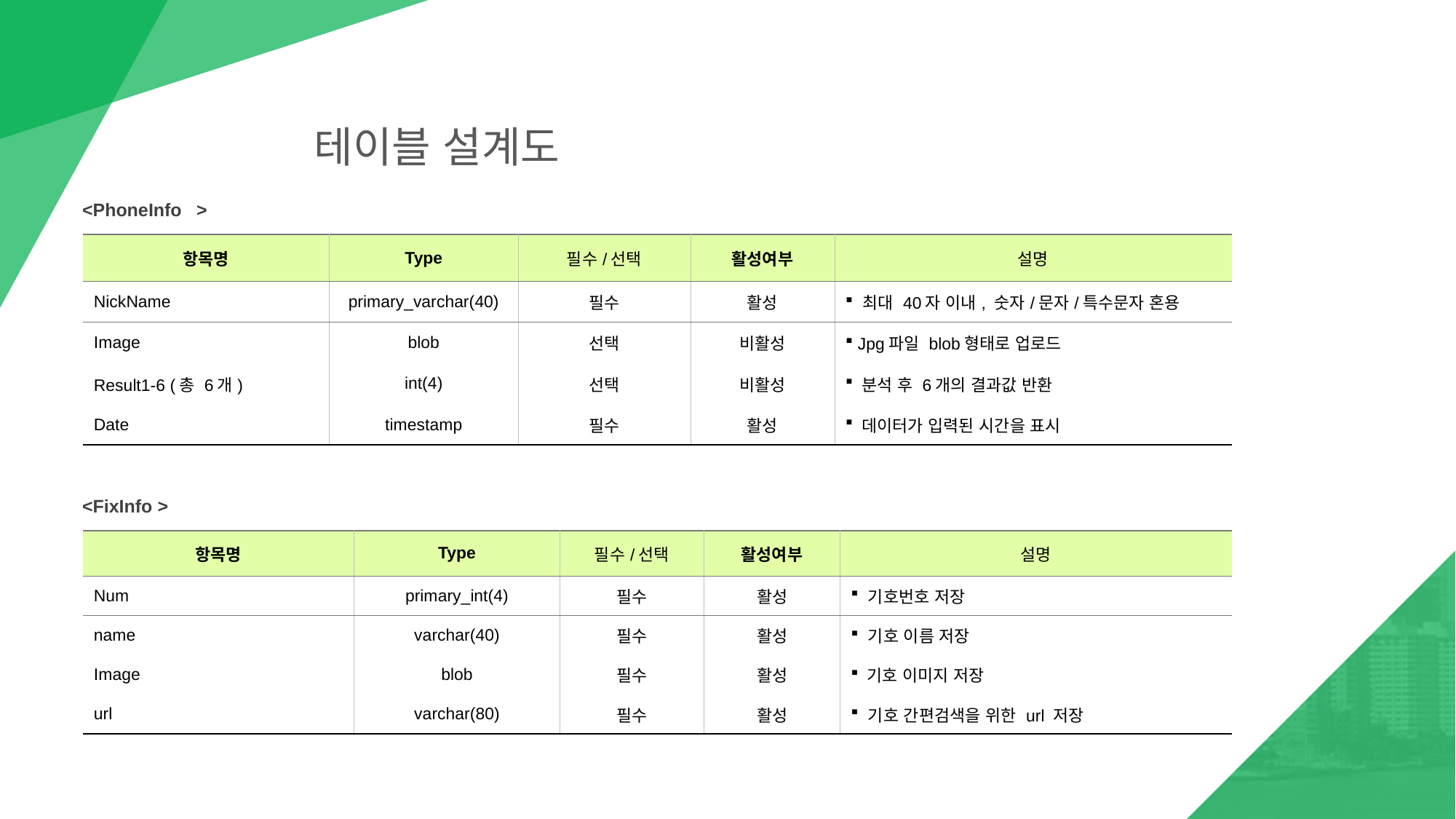

테이블 설계도
<PhoneInfo	 >
| 항목명 | Type | 필수/선택 | 활성여부 | 설명 |
| --- | --- | --- | --- | --- |
| NickName | primary\_varchar(40) | 필수 | 활성 | 최대 40자 이내, 숫자/문자/특수문자 혼용 |
| Image | blob | 선택 | 비활성 | Jpg파일 blob형태로 업로드 |
| Result1-6 (총 6개) | int(4) | 선택 | 비활성 | 분석 후 6개의 결과값 반환 |
| Date | timestamp | 필수 | 활성 | 데이터가 입력된 시간을 표시 |
<FixInfo >
| 항목명 | Type | 필수/선택 | 활성여부 | 설명 |
| --- | --- | --- | --- | --- |
| Num | primary\_int(4) | 필수 | 활성 | 기호번호 저장 |
| name | varchar(40) | 필수 | 활성 | 기호 이름 저장 |
| Image | blob | 필수 | 활성 | 기호 이미지 저장 |
| url | varchar(80) | 필수 | 활성 | 기호 간편검색을 위한 url 저장 |